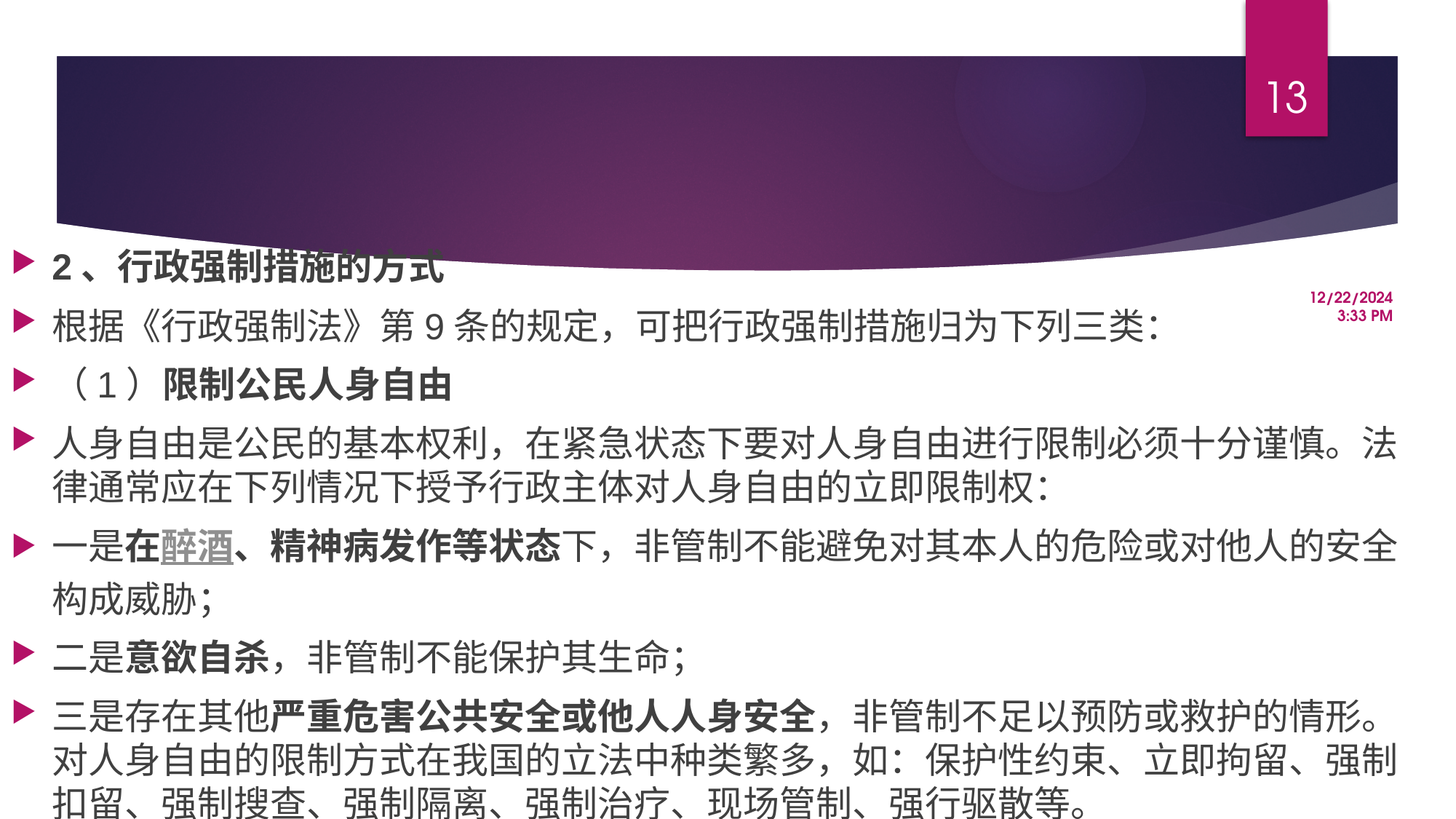

13
#
2、行政强制措施的方式
根据《行政强制法》第9条的规定，可把行政强制措施归为下列三类：
（1）限制公民人身自由
人身自由是公民的基本权利，在紧急状态下要对人身自由进行限制必须十分谨慎。法律通常应在下列情况下授予行政主体对人身自由的立即限制权：
一是在醉酒、精神病发作等状态下，非管制不能避免对其本人的危险或对他人的安全构成威胁；
二是意欲自杀，非管制不能保护其生命；
三是存在其他严重危害公共安全或他人人身安全，非管制不足以预防或救护的情形。对人身自由的限制方式在我国的立法中种类繁多，如：保护性约束、立即拘留、强制扣留、强制搜查、强制隔离、强制治疗、现场管制、强行驱散等。

12/22/2024 3:33 PM